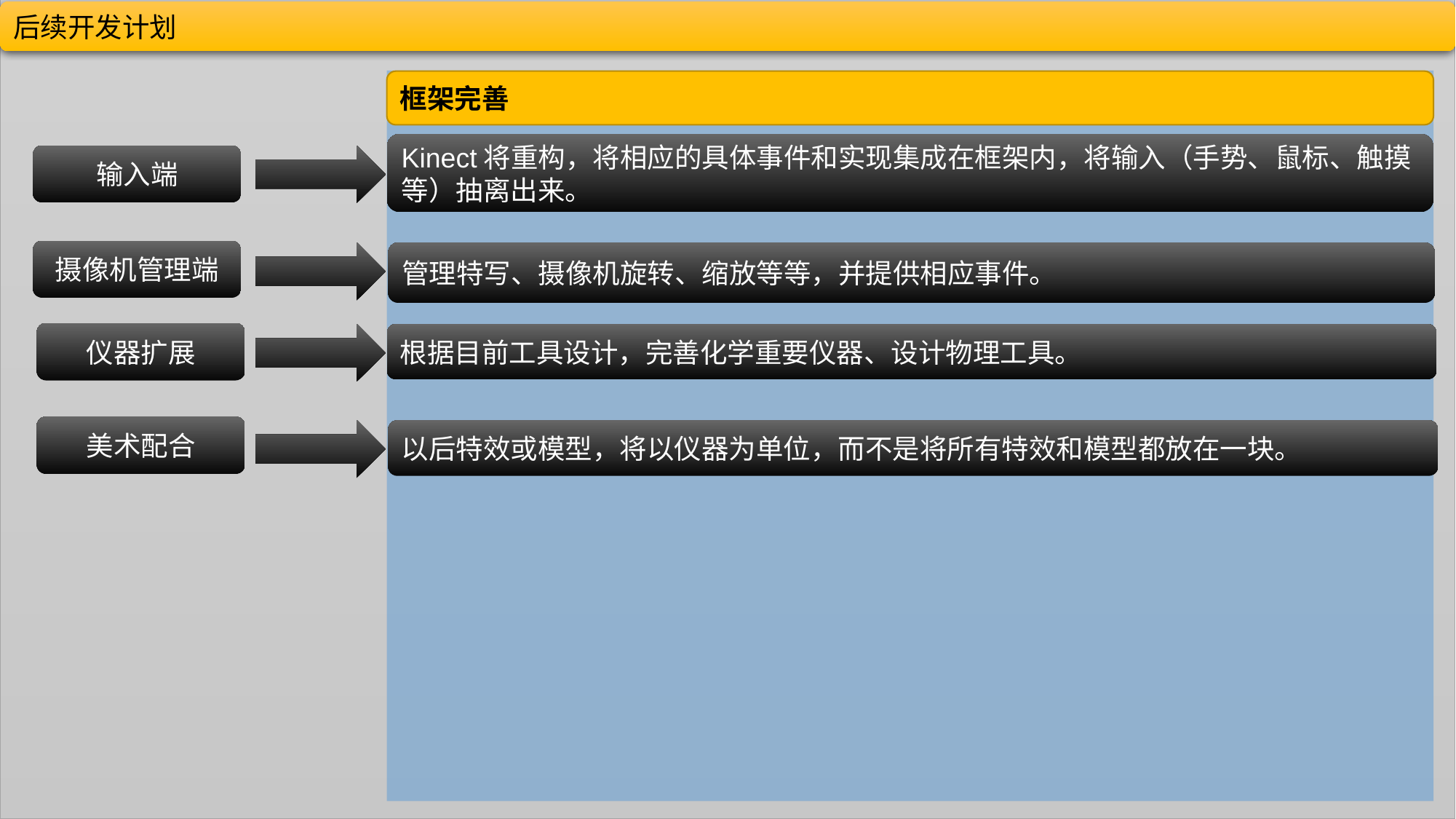

后续开发计划

框架完善
Kinect将重构，将相应的具体事件和实现集成在框架内，将输入（手势、鼠标、触摸等）抽离出来。
输入端

摄像机管理端

管理特写、摄像机旋转、缩放等等，并提供相应事件。
仪器扩展

根据目前工具设计，完善化学重要仪器、设计物理工具。
美术配合

以后特效或模型，将以仪器为单位，而不是将所有特效和模型都放在一块。